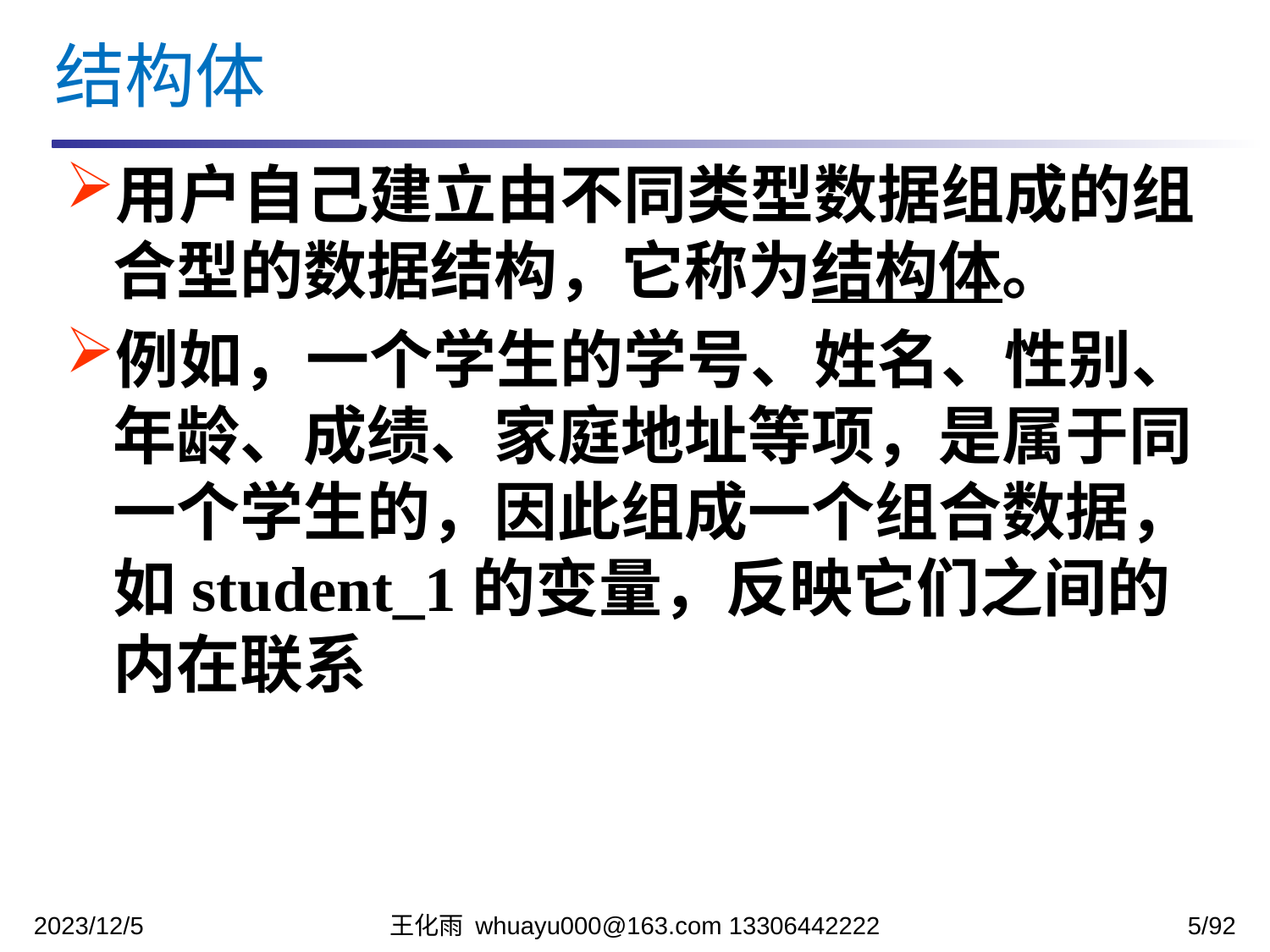

结构体
用户自己建立由不同类型数据组成的组合型的数据结构，它称为结构体。
例如，一个学生的学号、姓名、性别、年龄、成绩、家庭地址等项，是属于同一个学生的，因此组成一个组合数据，如student_1的变量，反映它们之间的内在联系
2023/12/5
王化雨 whuayu000@163.com 13306442222
5/92